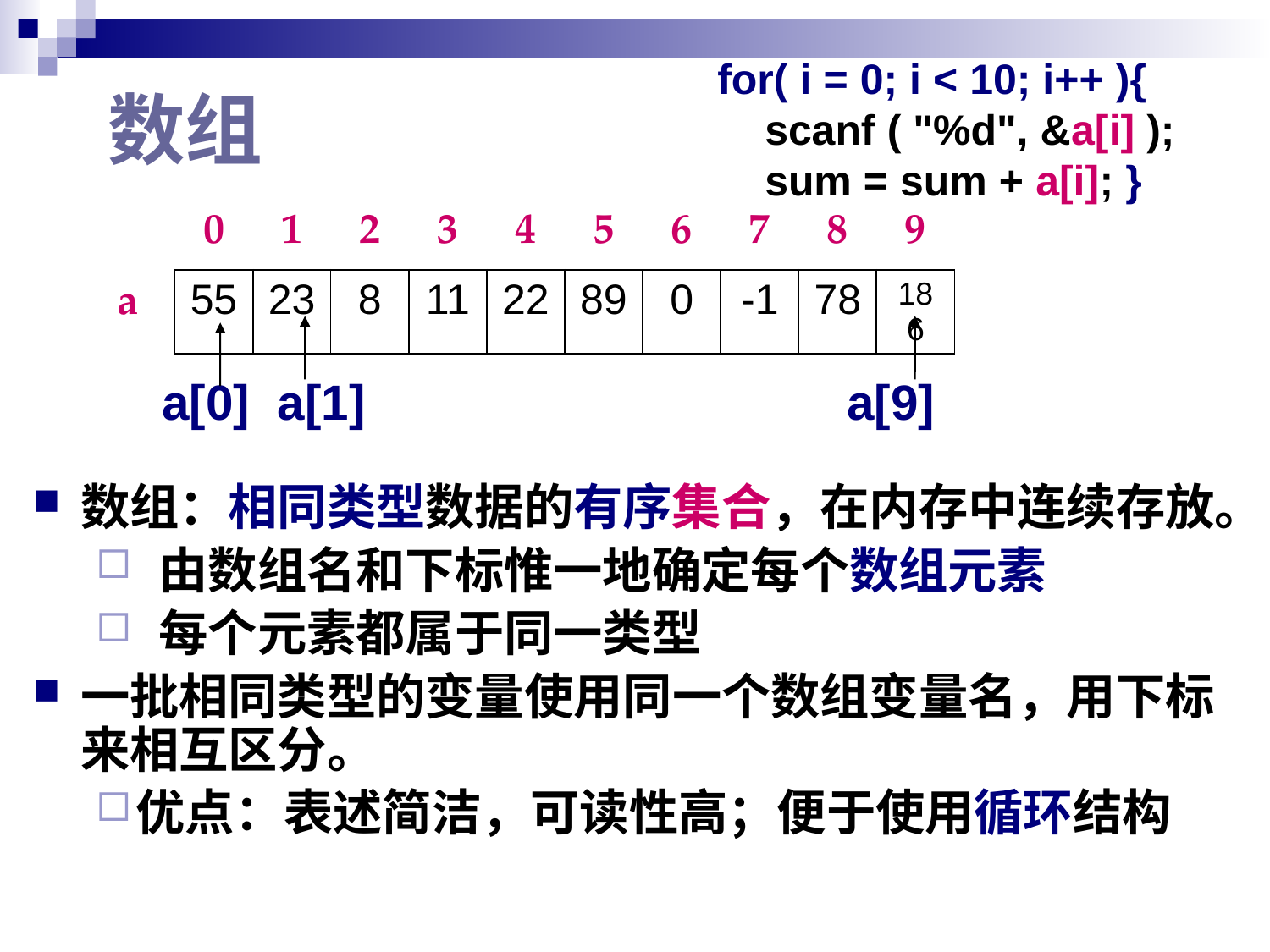

for( i = 0; i < 10; i++ ){
    scanf ( "%d", &a[i] );
    sum = sum + a[i]; }
# 数组
| 0 | 1 | 2 | 3 | 4 | 5 | 6 | 7 | 8 | 9 |
| --- | --- | --- | --- | --- | --- | --- | --- | --- | --- |
| 55 | 23 | 8 | 11 | 22 | 89 | 0 | -1 | 78 | 186 |
a

  a[0]  a[1]                                   a[9]
数组：相同类型数据的有序集合，在内存中连续存放。
 由数组名和下标惟一地确定每个数组元素
 每个元素都属于同一类型
一批相同类型的变量使用同一个数组变量名，用下标来相互区分。
优点：表述简洁，可读性高；便于使用循环结构